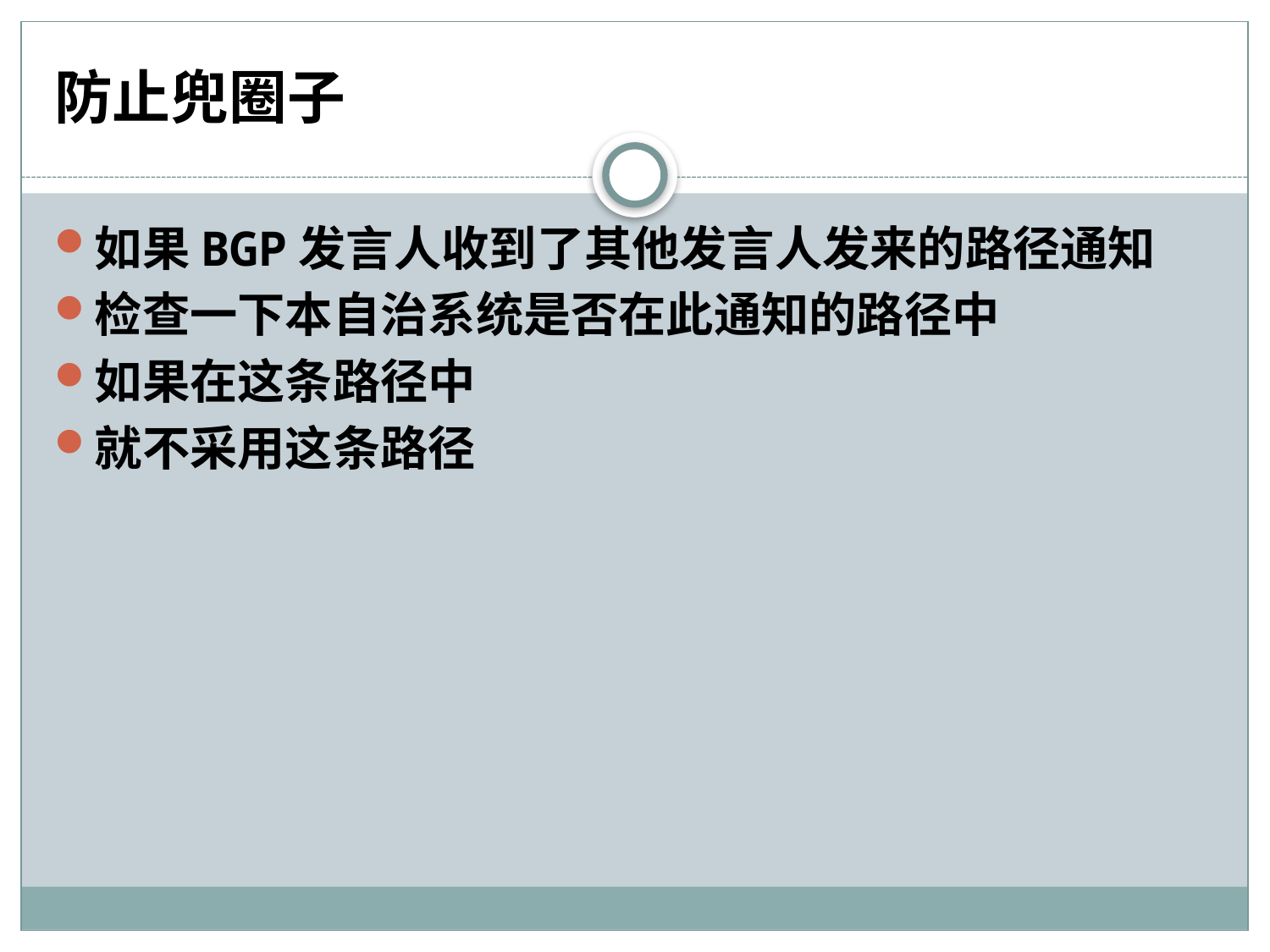

# 防止兜圈子
如果BGP发言人收到了其他发言人发来的路径通知
检查一下本自治系统是否在此通知的路径中
如果在这条路径中
就不采用这条路径